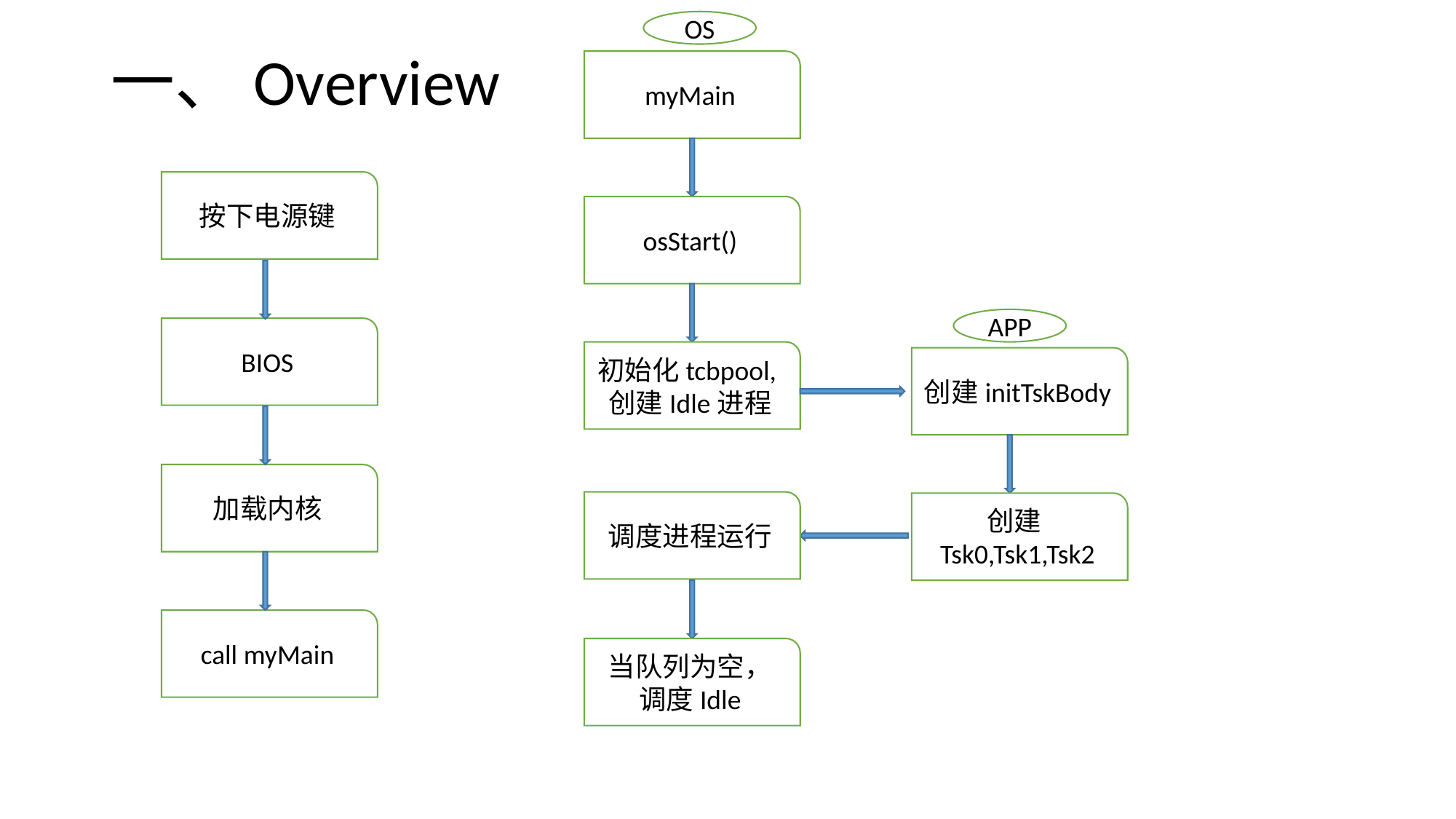

OS
# 一、Overview
myMain

按下电源键
osStart()

APP
BIOS
初始化tcbpool,创建Idle进程
创建initTskBody

加载内核
调度进程运行
创建Tsk0,Tsk1,Tsk2

call myMain
当队列为空，调度Idle